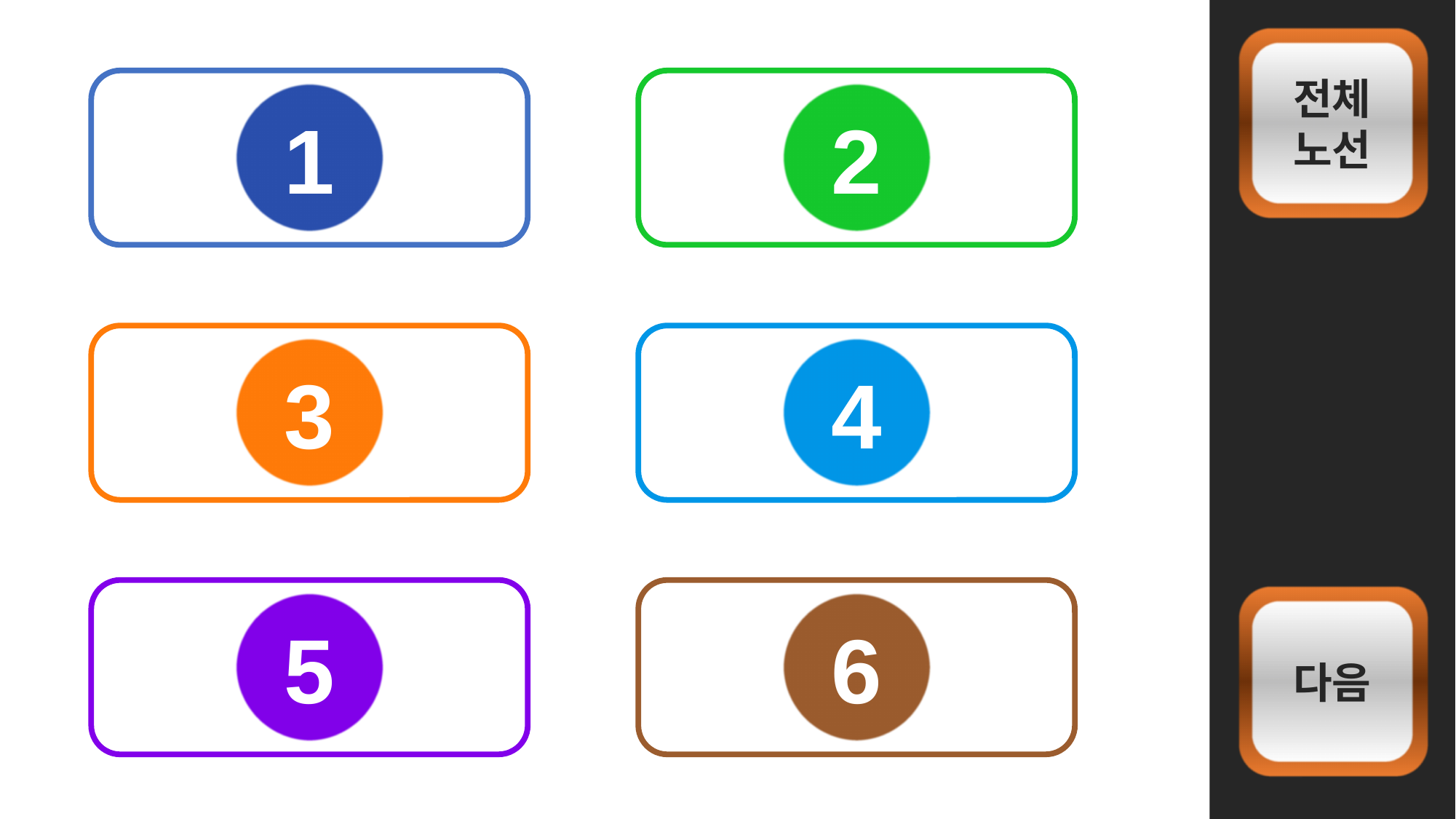

슬라이드 3
전체
노선

1

2

3

4

5

6
슬라이드 3
다음